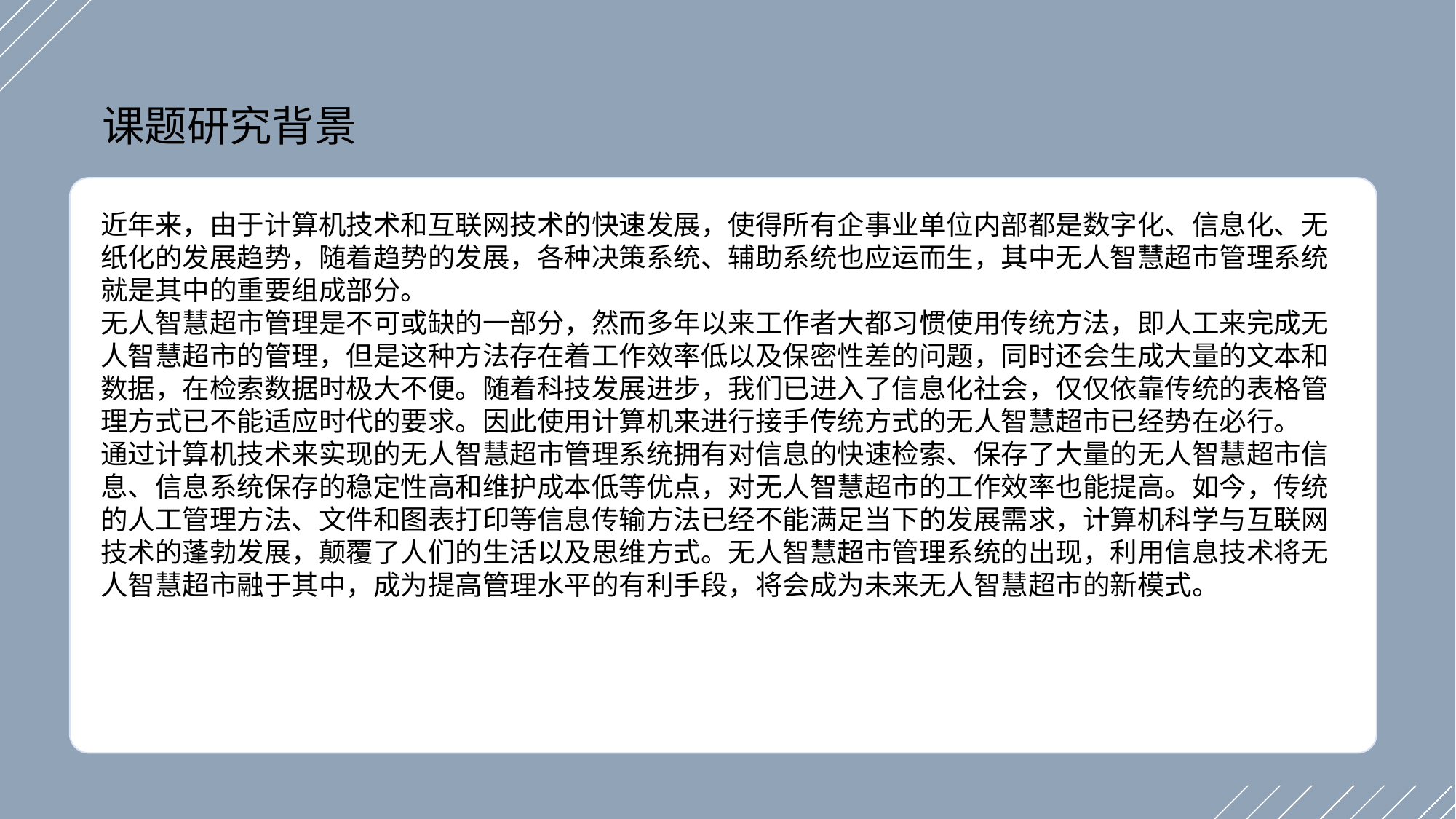

课题研究背景

近年来，由于计算机技术和互联网技术的快速发展，使得所有企事业单位内部都是数字化、信息化、无纸化的发展趋势，随着趋势的发展，各种决策系统、辅助系统也应运而生，其中无人智慧超市管理系统就是其中的重要组成部分。
无人智慧超市管理是不可或缺的一部分，然而多年以来工作者大都习惯使用传统方法，即人工来完成无人智慧超市的管理，但是这种方法存在着工作效率低以及保密性差的问题，同时还会生成大量的文本和数据，在检索数据时极大不便。随着科技发展进步，我们已进入了信息化社会，仅仅依靠传统的表格管理方式已不能适应时代的要求。因此使用计算机来进行接手传统方式的无人智慧超市已经势在必行。
通过计算机技术来实现的无人智慧超市管理系统拥有对信息的快速检索、保存了大量的无人智慧超市信息、信息系统保存的稳定性高和维护成本低等优点，对无人智慧超市的工作效率也能提高。如今，传统的人工管理方法、文件和图表打印等信息传输方法已经不能满足当下的发展需求，计算机科学与互联网技术的蓬勃发展，颠覆了人们的生活以及思维方式。无人智慧超市管理系统的出现，利用信息技术将无人智慧超市融于其中，成为提高管理水平的有利手段，将会成为未来无人智慧超市的新模式。